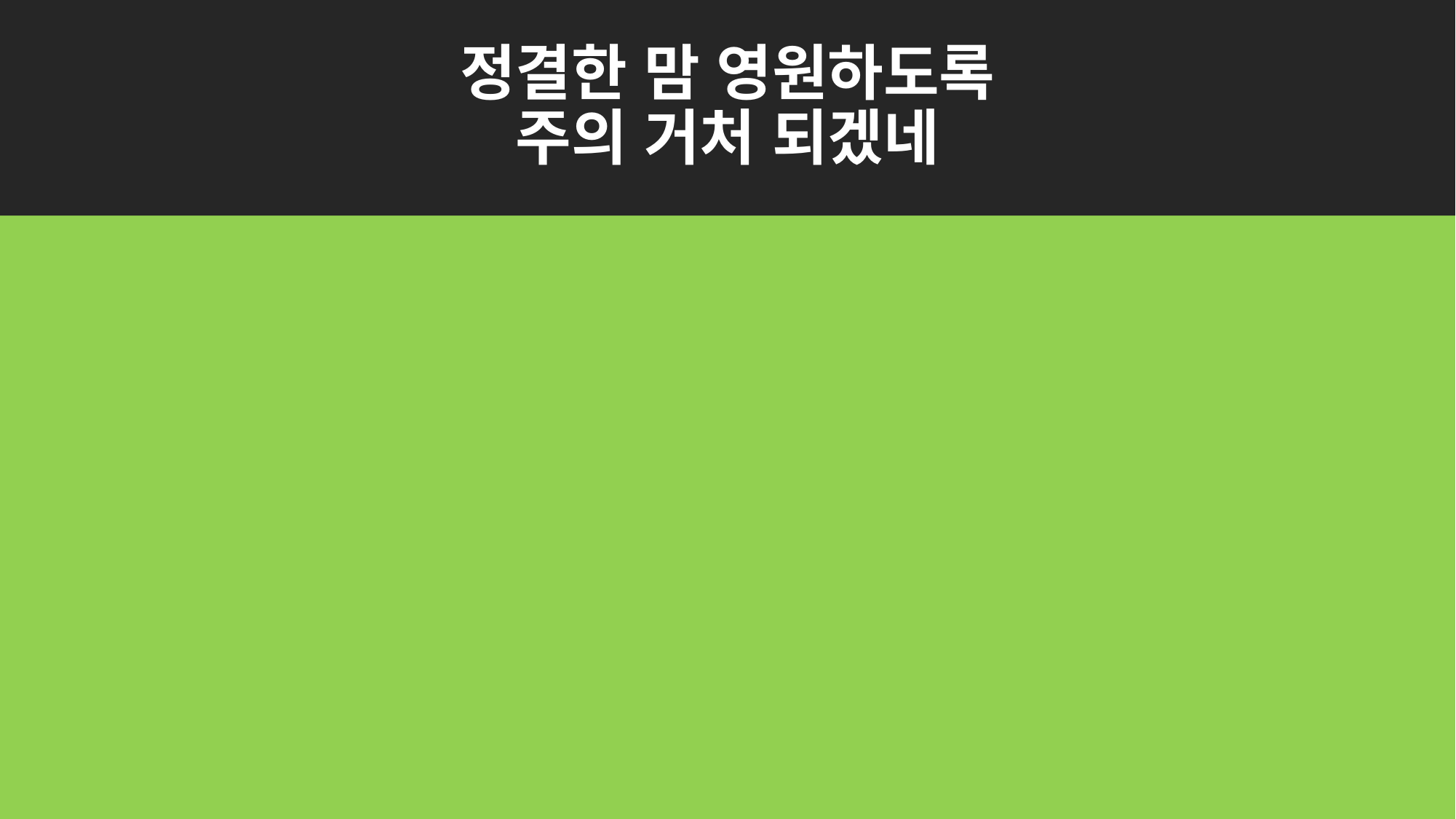

# 정결한 맘 영원하도록 주의 거처 되겠네